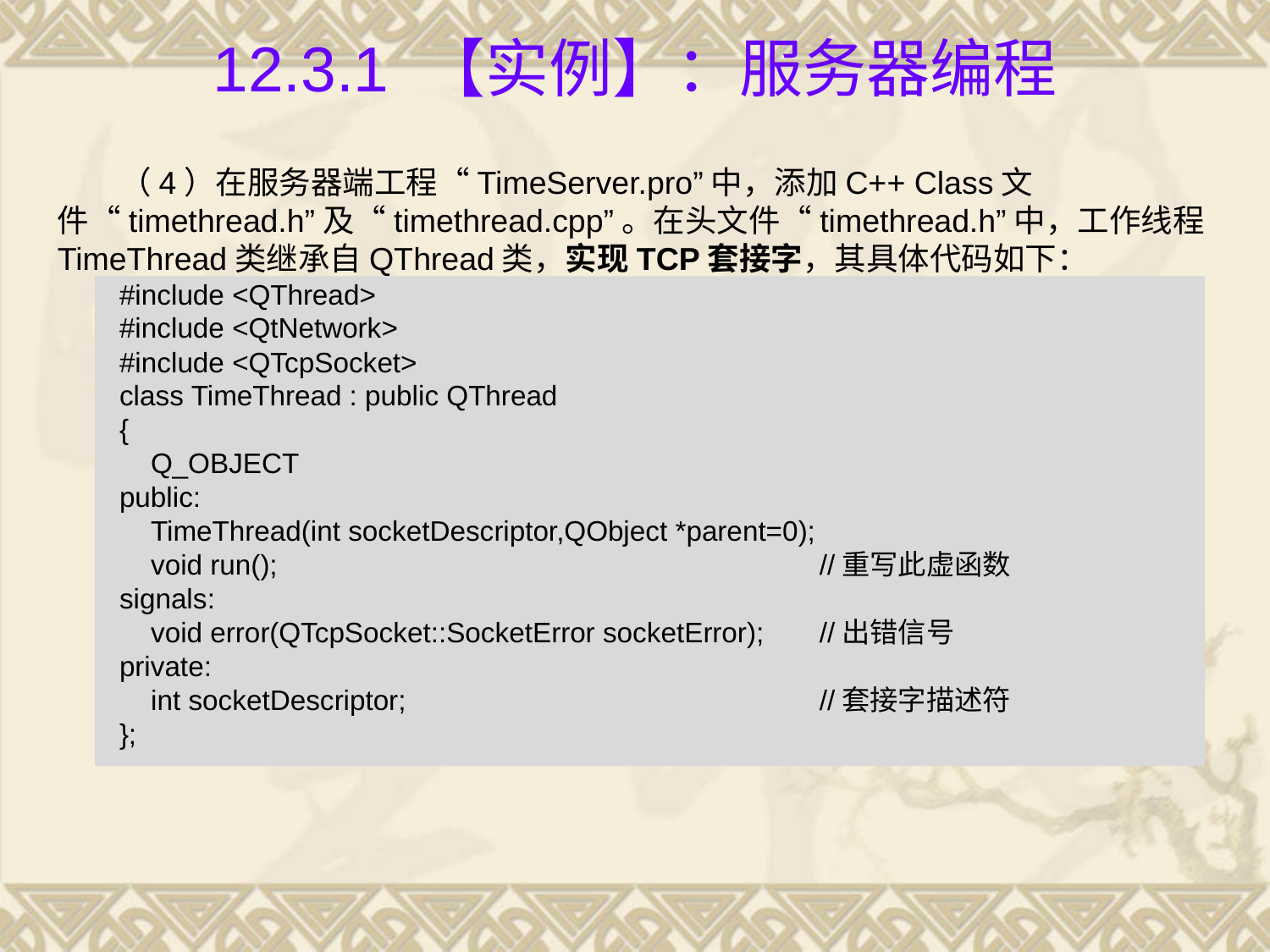

# 12.3.1 【实例】：服务器编程
（4）在服务器端工程“TimeServer.pro”中，添加C++ Class文件“timethread.h”及“timethread.cpp”。在头文件“timethread.h”中，工作线程TimeThread类继承自QThread类，实现TCP套接字，其具体代码如下：
#include <QThread>
#include <QtNetwork>
#include <QTcpSocket>
class TimeThread : public QThread
{
    Q_OBJECT
public:
    TimeThread(int socketDescriptor,QObject *parent=0);
    void run();					//重写此虚函数
signals:
    void error(QTcpSocket::SocketError socketError);	//出错信号
private:
    int socketDescriptor;				//套接字描述符
};